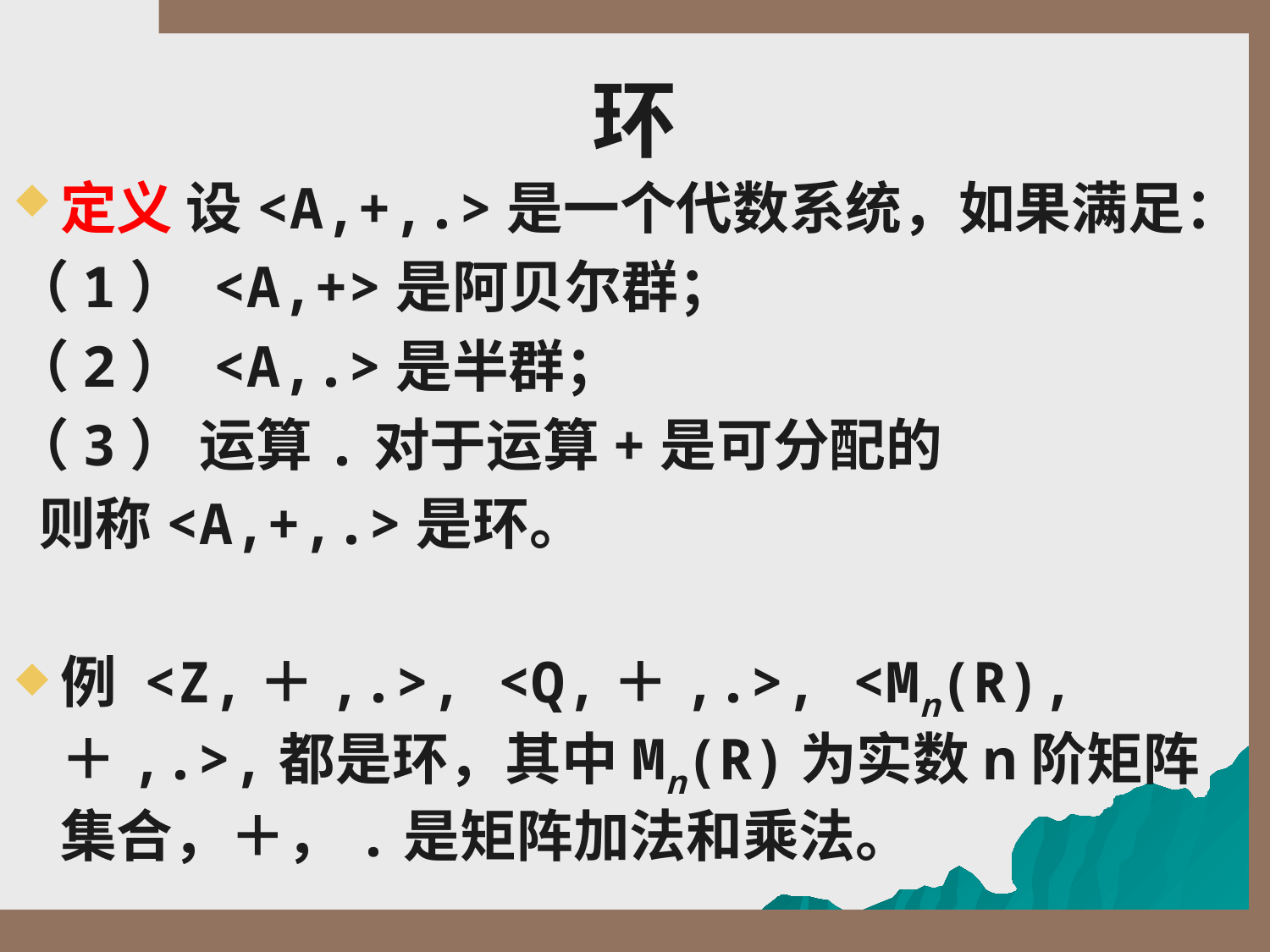

# 环
定义 设<A,+,.>是一个代数系统，如果满足：
（1） <A,+>是阿贝尔群；
（2） <A,.>是半群；
（3） 运算.对于运算+是可分配的
 则称<A,+,.>是环。

例 <Z,＋,.>, <Q,＋,.>, <Mn(R),＋,.>,都是环，其中Mn(R)为实数n阶矩阵集合，＋，.是矩阵加法和乘法。
74